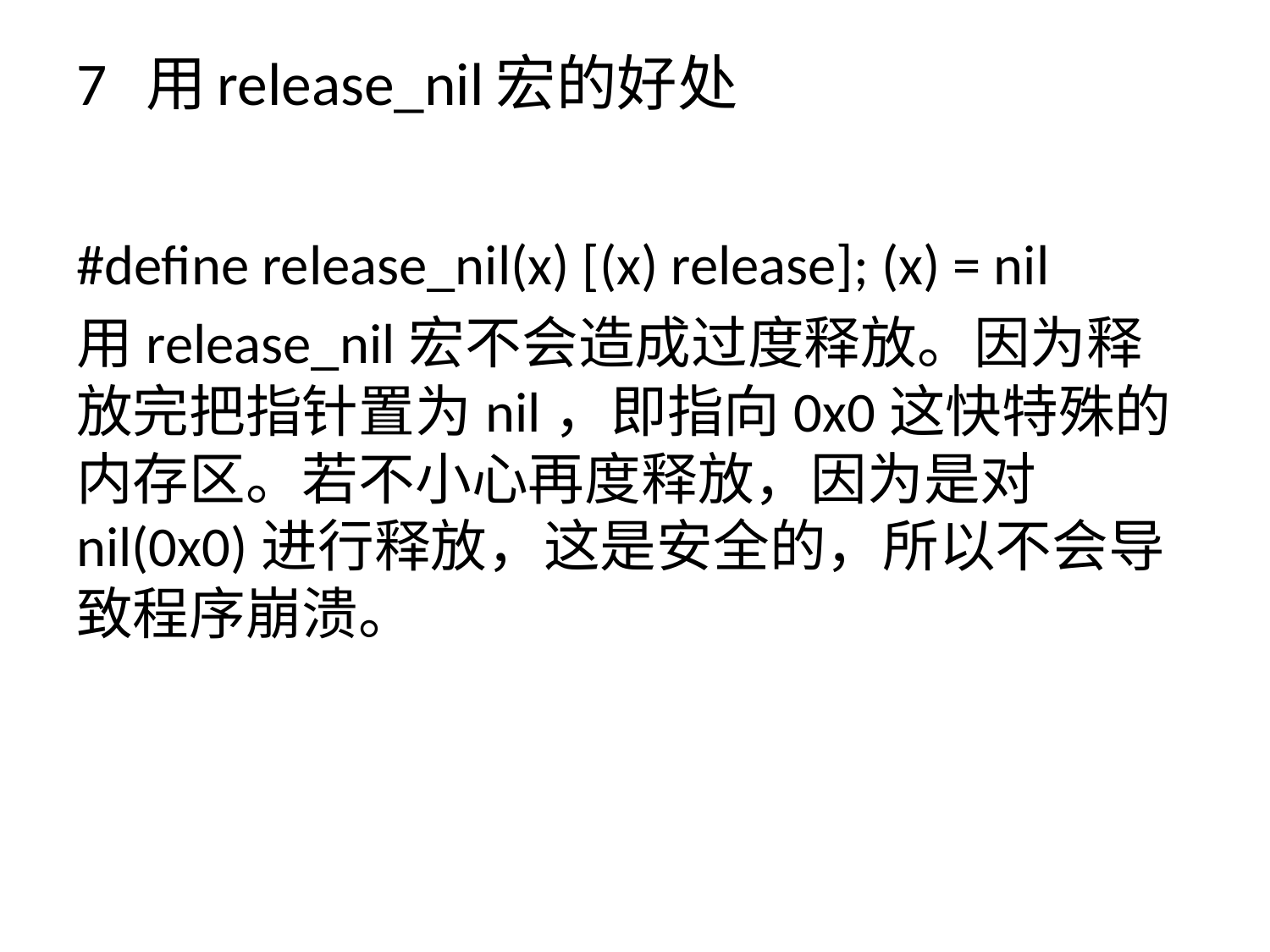

# 7  用release_nil宏的好处
#define release_nil(x) [(x) release]; (x) = nil
用release_nil宏不会造成过度释放。因为释放完把指针置为nil，即指向0x0这快特殊的内存区。若不小心再度释放，因为是对nil(0x0)进行释放，这是安全的，所以不会导致程序崩溃。